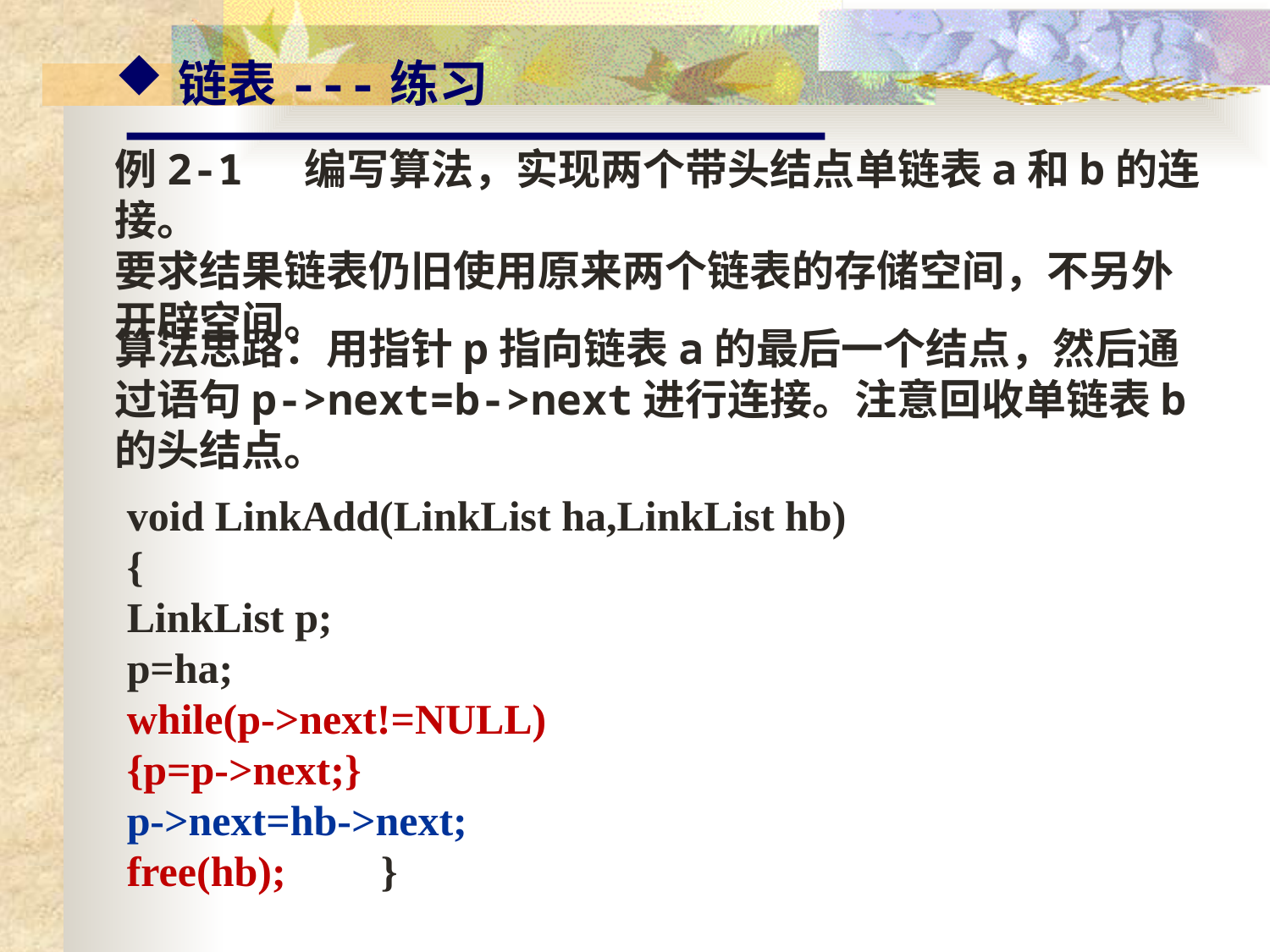

链表---练习
例2-1  编写算法，实现两个带头结点单链表a和b的连接。
要求结果链表仍旧使用原来两个链表的存储空间，不另外开辟空间。

算法思路：用指针p指向链表a的最后一个结点，然后通过语句p->next=b->next进行连接。注意回收单链表b的头结点。
void LinkAdd(LinkList ha,LinkList hb)
{
LinkList p;
p=ha;
while(p->next!=NULL)
{p=p->next;}
p->next=hb->next;
free(hb);	}